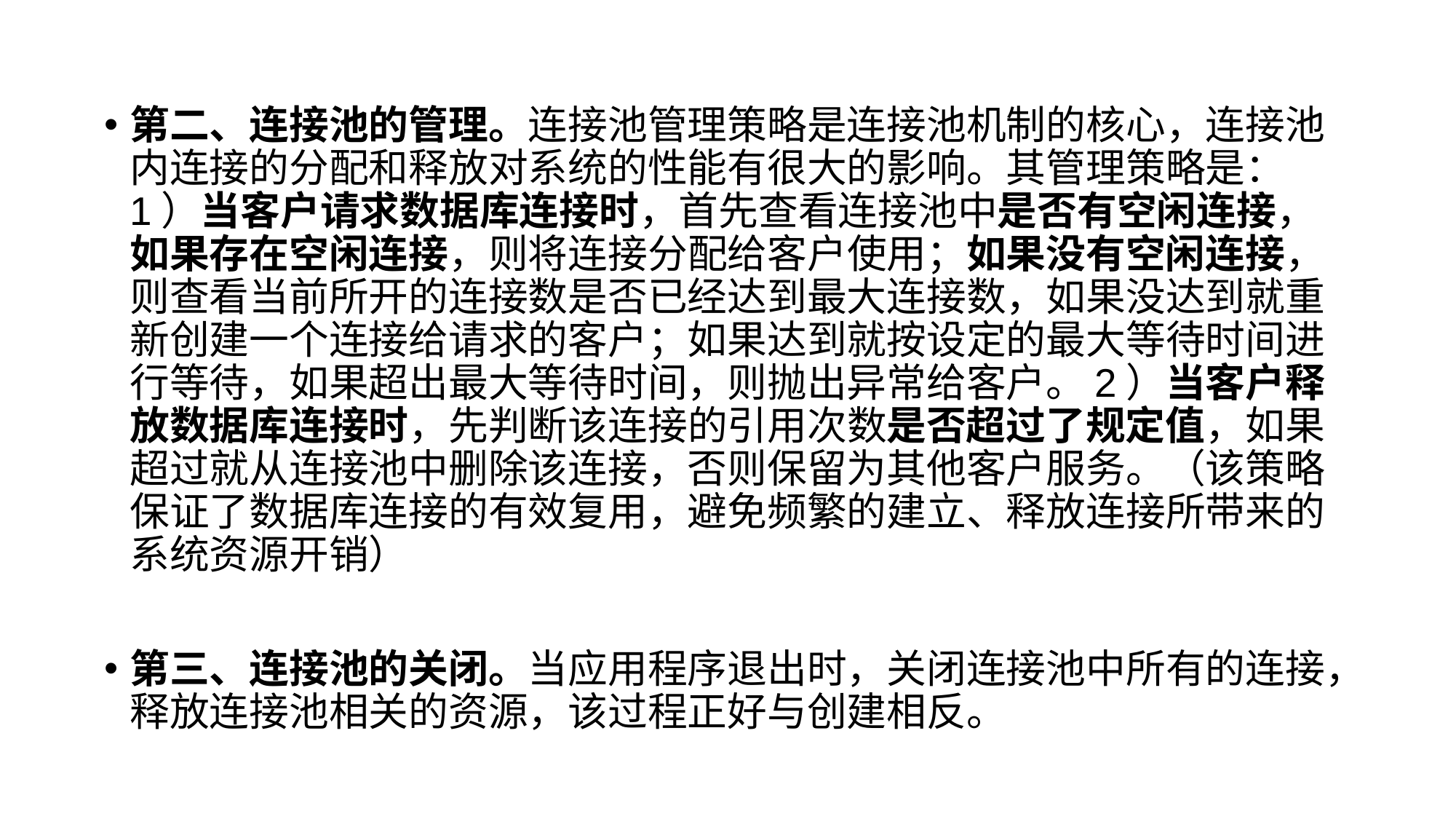

第二、连接池的管理。连接池管理策略是连接池机制的核心，连接池内连接的分配和释放对系统的性能有很大的影响。其管理策略是：1）当客户请求数据库连接时，首先查看连接池中是否有空闲连接，如果存在空闲连接，则将连接分配给客户使用；如果没有空闲连接，则查看当前所开的连接数是否已经达到最大连接数，如果没达到就重新创建一个连接给请求的客户；如果达到就按设定的最大等待时间进行等待，如果超出最大等待时间，则抛出异常给客户。2）当客户释放数据库连接时，先判断该连接的引用次数是否超过了规定值，如果超过就从连接池中删除该连接，否则保留为其他客户服务。（该策略保证了数据库连接的有效复用，避免频繁的建立、释放连接所带来的系统资源开销）

第三、连接池的关闭。当应用程序退出时，关闭连接池中所有的连接，释放连接池相关的资源，该过程正好与创建相反。